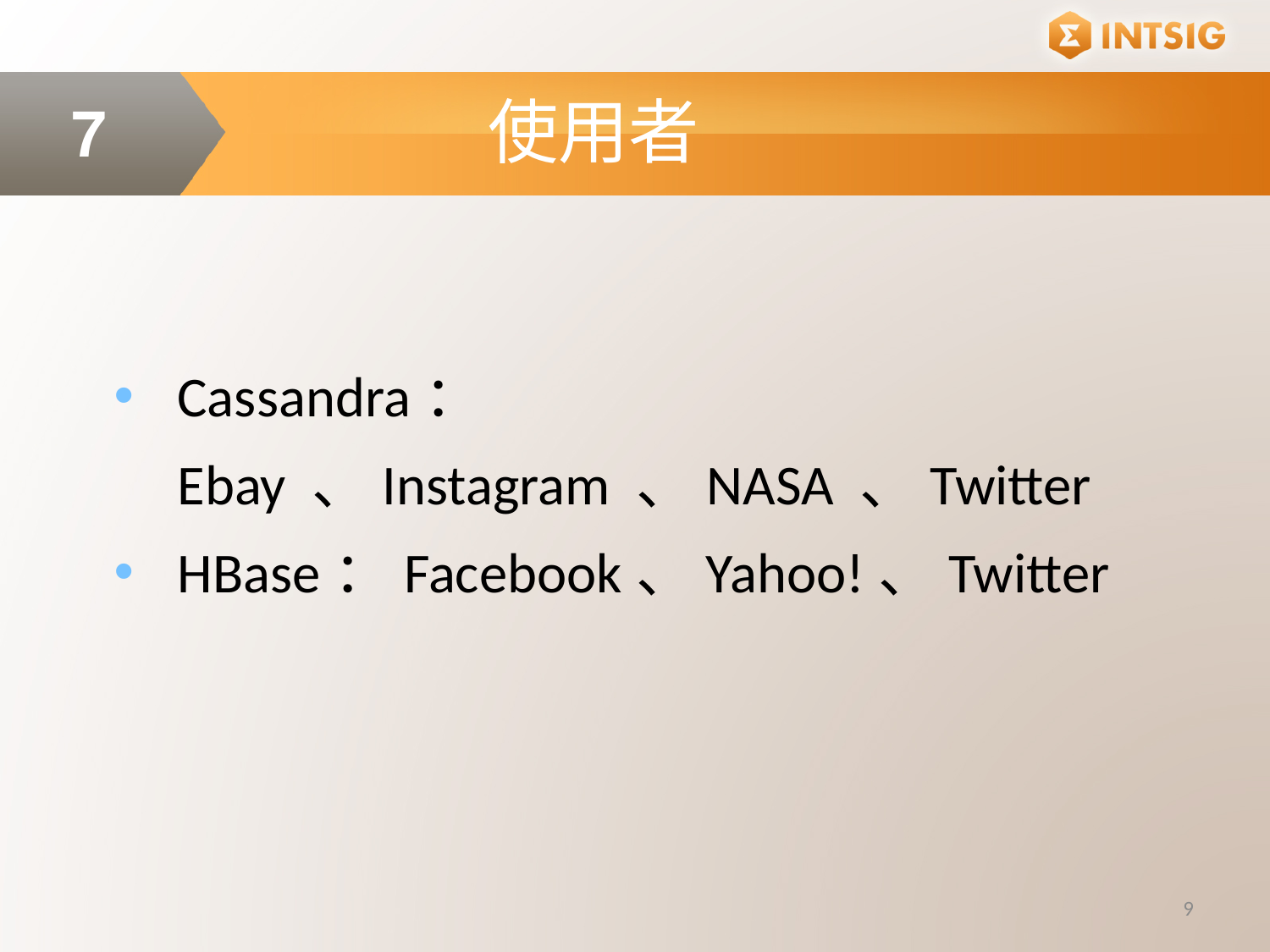

使用者
7
Cassandra：Ebay 、Instagram 、NASA 、Twitter
HBase：Facebook、Yahoo!、Twitter
9